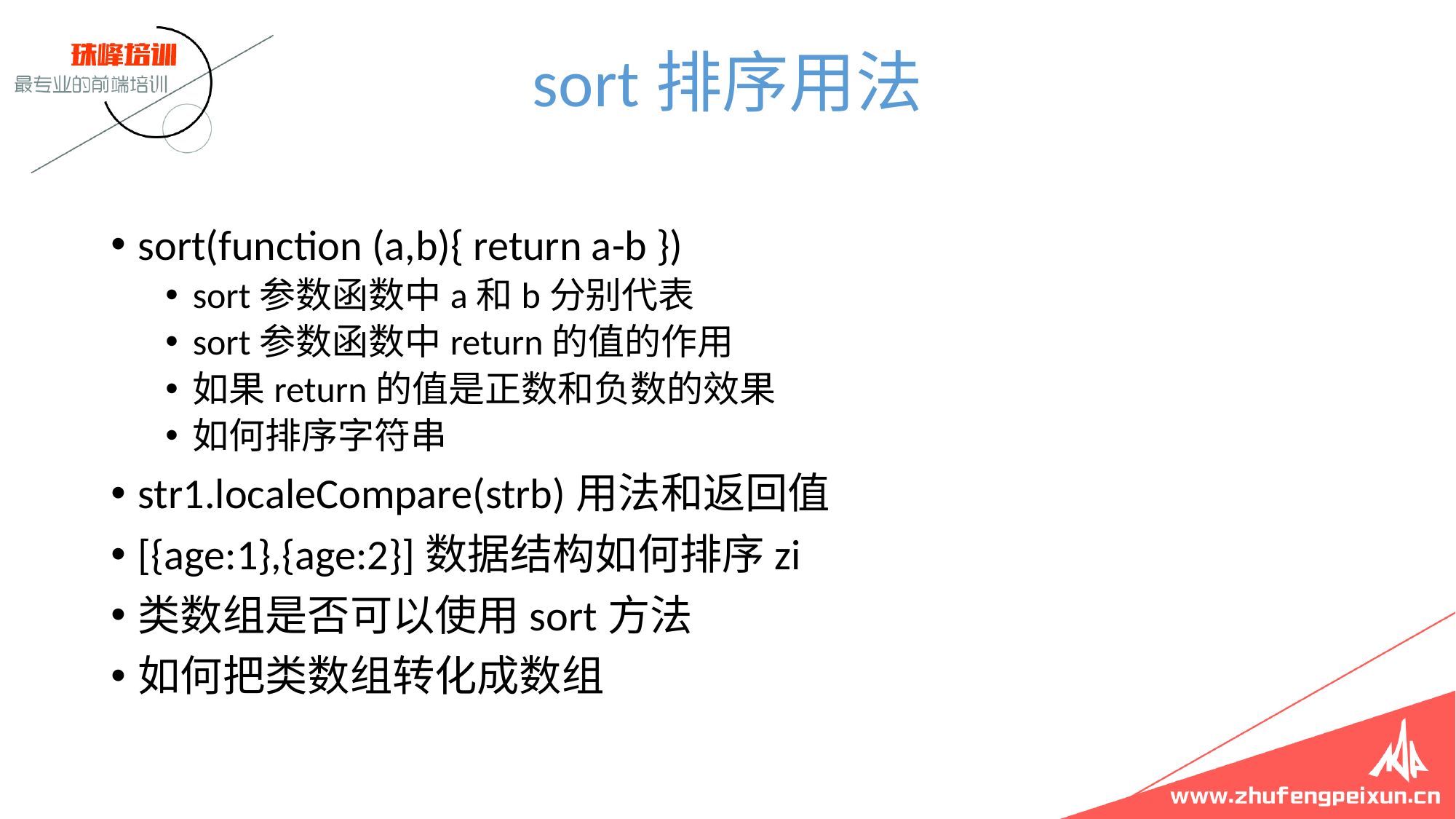

# sort排序用法
sort(function (a,b){ return a-b })
sort参数函数中a和b分别代表
sort参数函数中return的值的作用
如果return的值是正数和负数的效果
如何排序字符串
str1.localeCompare(strb)用法和返回值
[{age:1},{age:2}]数据结构如何排序zi
类数组是否可以使用sort方法
如何把类数组转化成数组